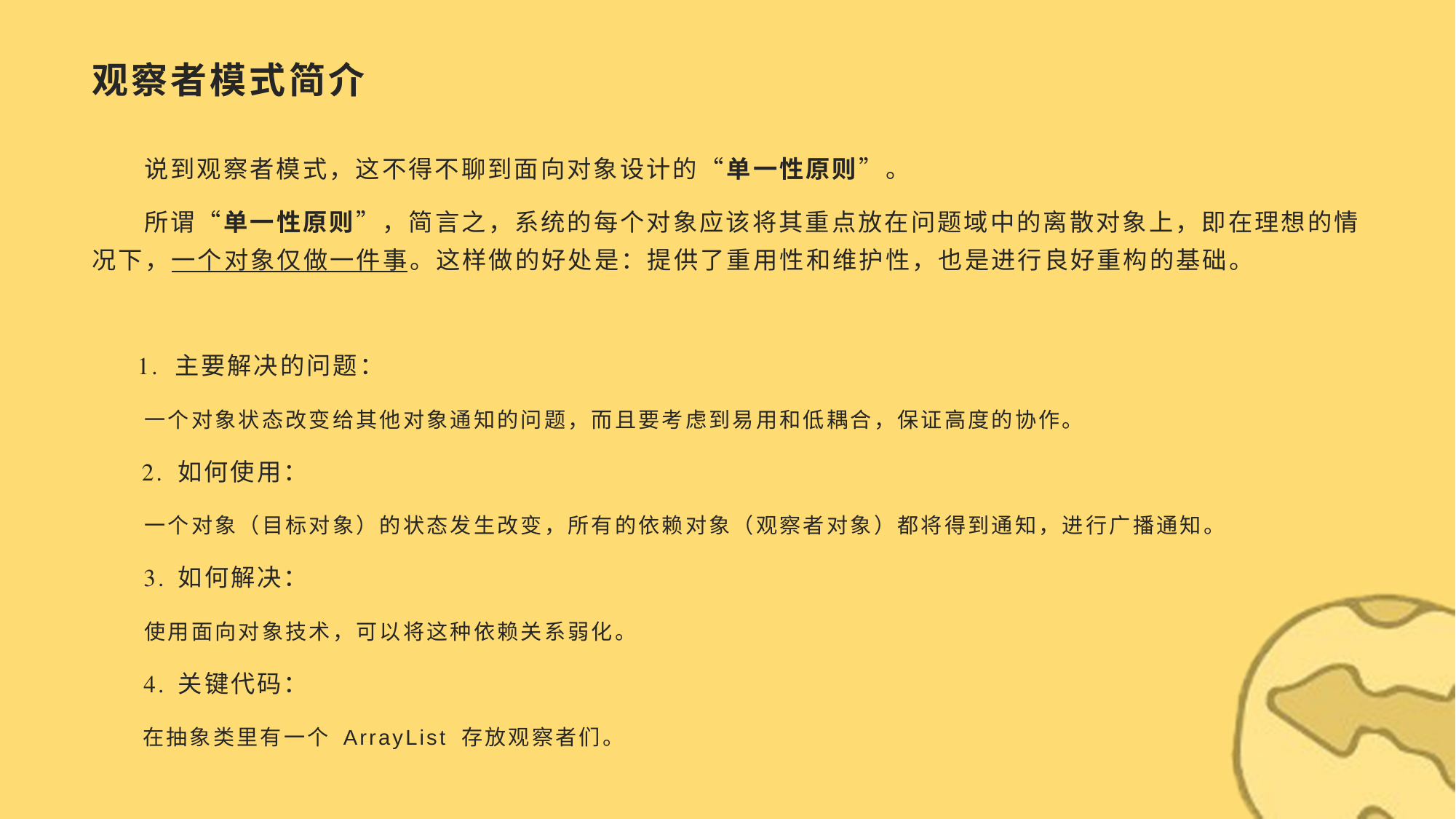

# 观察者模式简介
      说到观察者模式，这不得不聊到面向对象设计的“单一性原则”。
      所谓“单一性原则”，简言之，系统的每个对象应该将其重点放在问题域中的离散对象上，即在理想的情况下，一个对象仅做一件事。这样做的好处是：提供了重用性和维护性，也是进行良好重构的基础。

     1. 主要解决的问题：
      一个对象状态改变给其他对象通知的问题，而且要考虑到易用和低耦合，保证高度的协作。
      2. 如何使用：
      一个对象（目标对象）的状态发生改变，所有的依赖对象（观察者对象）都将得到通知，进行广播通知。
       3. 如何解决：
      使用面向对象技术，可以将这种依赖关系弱化。
       4. 关键代码：
      在抽象类里有一个 ArrayList 存放观察者们。